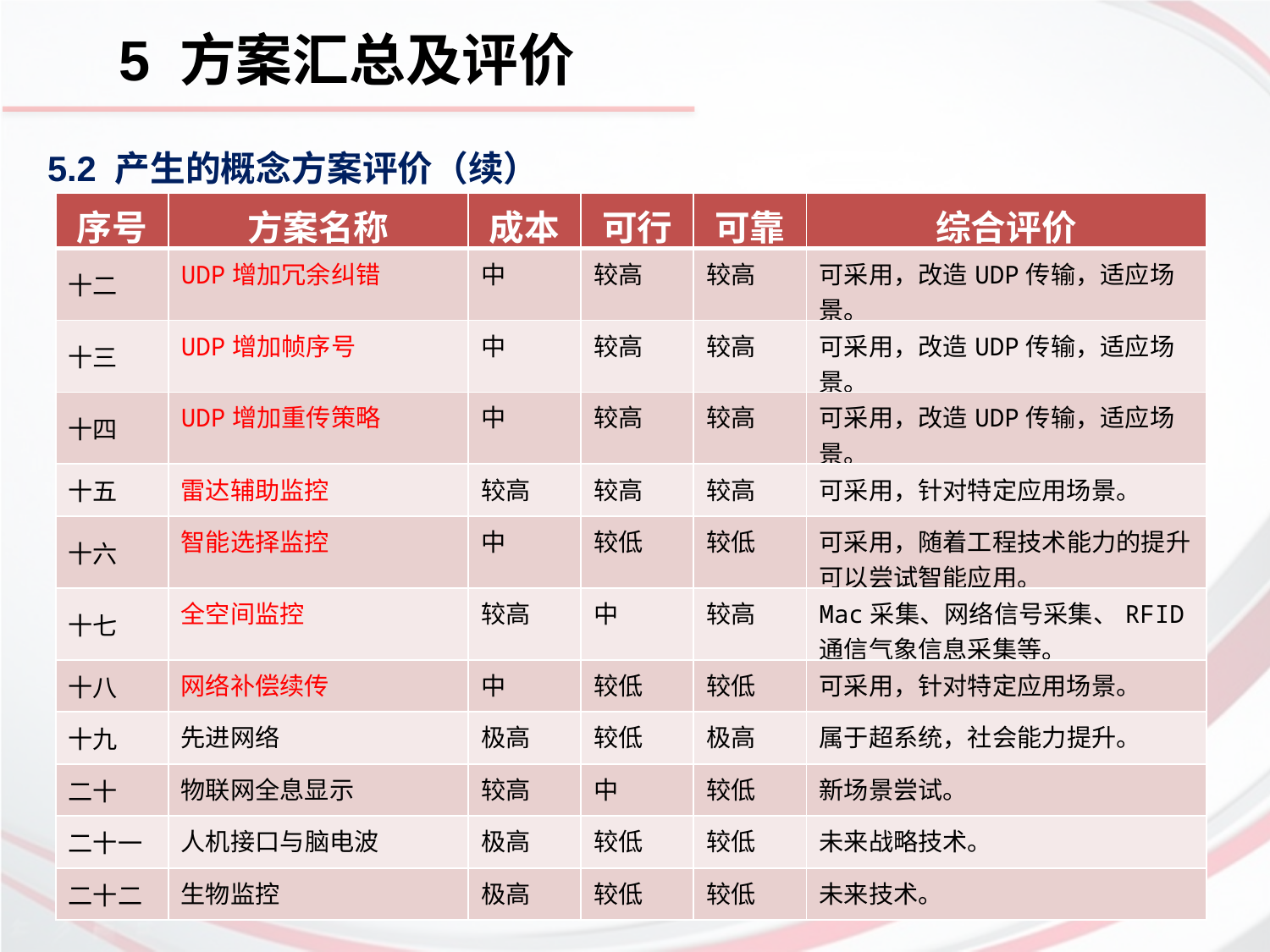

5 方案汇总及评价
5.2 产生的概念方案评价（续）

| 序号 | 方案名称 | 成本 | 可行 | 可靠 | 综合评价 |
| --- | --- | --- | --- | --- | --- |
| 十二 | UDP增加冗余纠错 | 中 | 较高 | 较高 | 可采用，改造UDP传输，适应场景。 |
| 十三 | UDP增加帧序号 | 中 | 较高 | 较高 | 可采用，改造UDP传输，适应场景。 |
| 十四 | UDP增加重传策略 | 中 | 较高 | 较高 | 可采用，改造UDP传输，适应场景。 |
| 十五 | 雷达辅助监控 | 较高 | 较高 | 较高 | 可采用，针对特定应用场景。 |
| 十六 | 智能选择监控 | 中 | 较低 | 较低 | 可采用，随着工程技术能力的提升可以尝试智能应用。 |
| 十七 | 全空间监控 | 较高 | 中 | 较高 | Mac采集、网络信号采集、RFID通信气象信息采集等。 |
| 十八 | 网络补偿续传 | 中 | 较低 | 较低 | 可采用，针对特定应用场景。 |
| 十九 | 先进网络 | 极高 | 较低 | 极高 | 属于超系统，社会能力提升。 |
| 二十 | 物联网全息显示 | 较高 | 中 | 较低 | 新场景尝试。 |
| 二十一 | 人机接口与脑电波 | 极高 | 较低 | 较低 | 未来战略技术。 |
| 二十二 | 生物监控 | 极高 | 较低 | 较低 | 未来技术。 |
50